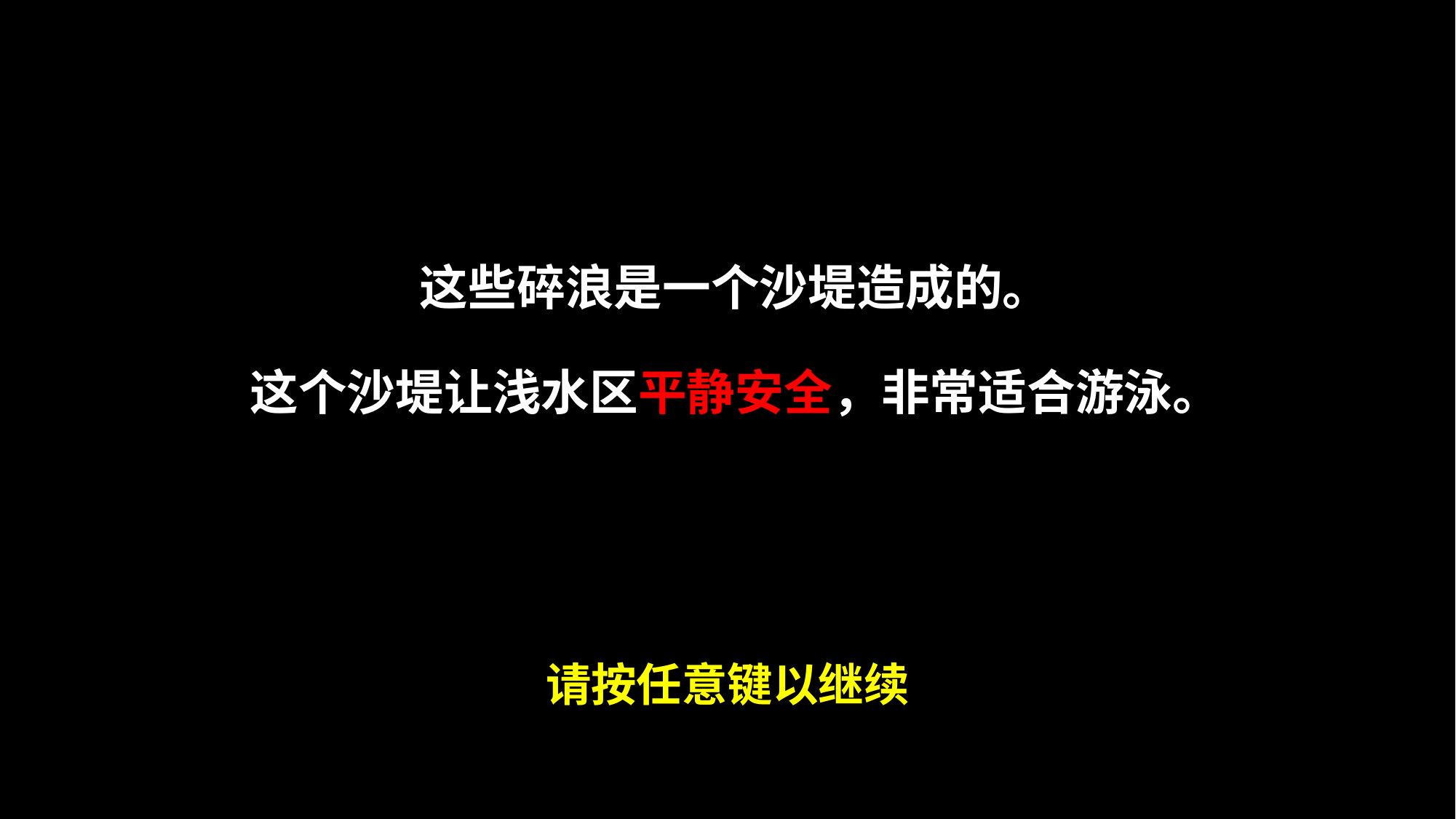

# 这些碎浪是一个沙堤造成的。 这个沙堤让浅水区平静安全，非常适合游泳。
请按任意键以继续